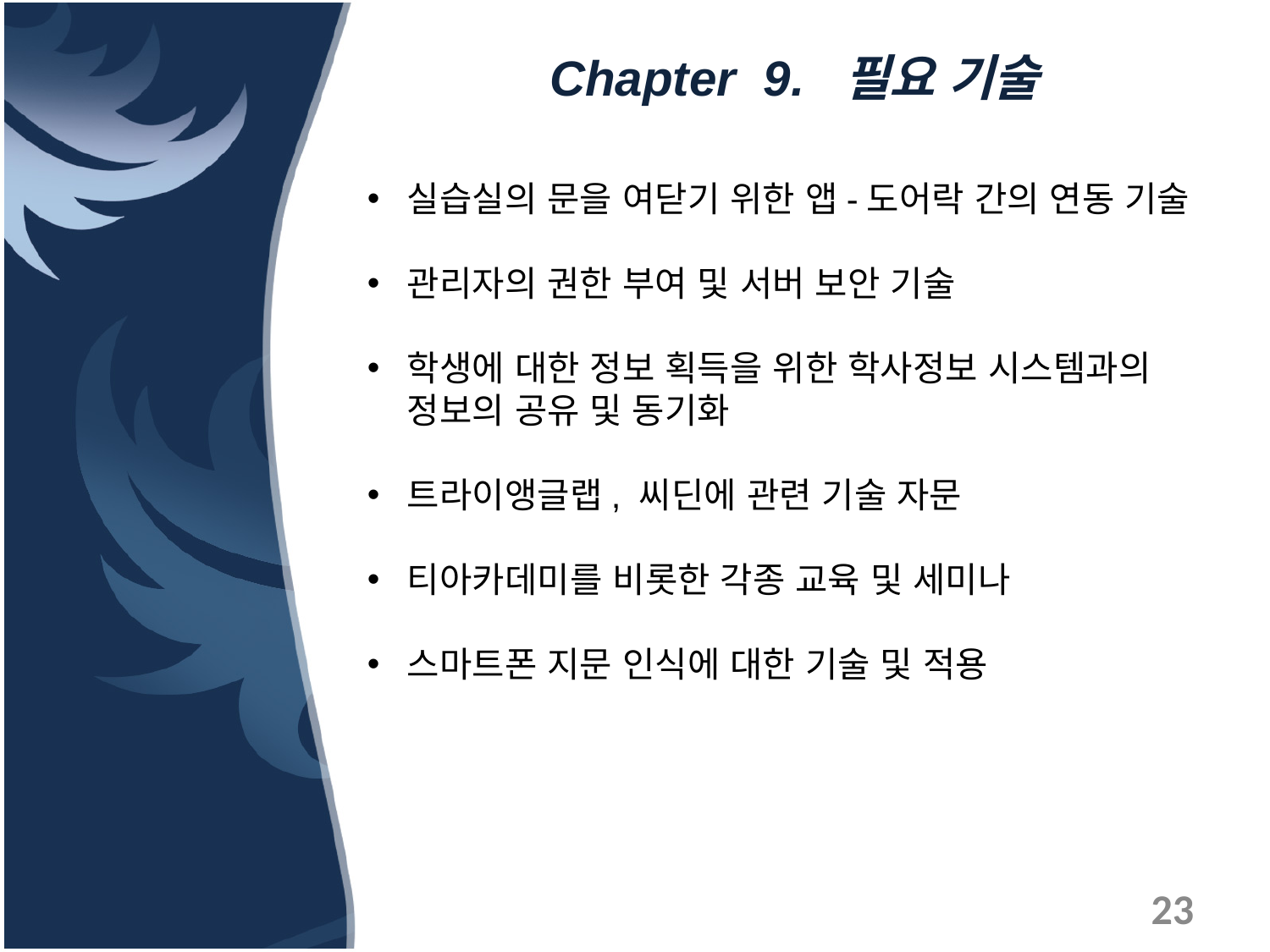

# Chapter  9.  필요 기술
실습실의 문을 여닫기 위한 앱-도어락 간의 연동 기술

관리자의 권한 부여 및 서버 보안 기술

학생에 대한 정보 획득을 위한 학사정보 시스템과의 정보의 공유 및 동기화

트라이앵글랩, 씨딘에 관련 기술 자문

티아카데미를 비롯한 각종 교육 및 세미나

스마트폰 지문 인식에 대한 기술 및 적용

23